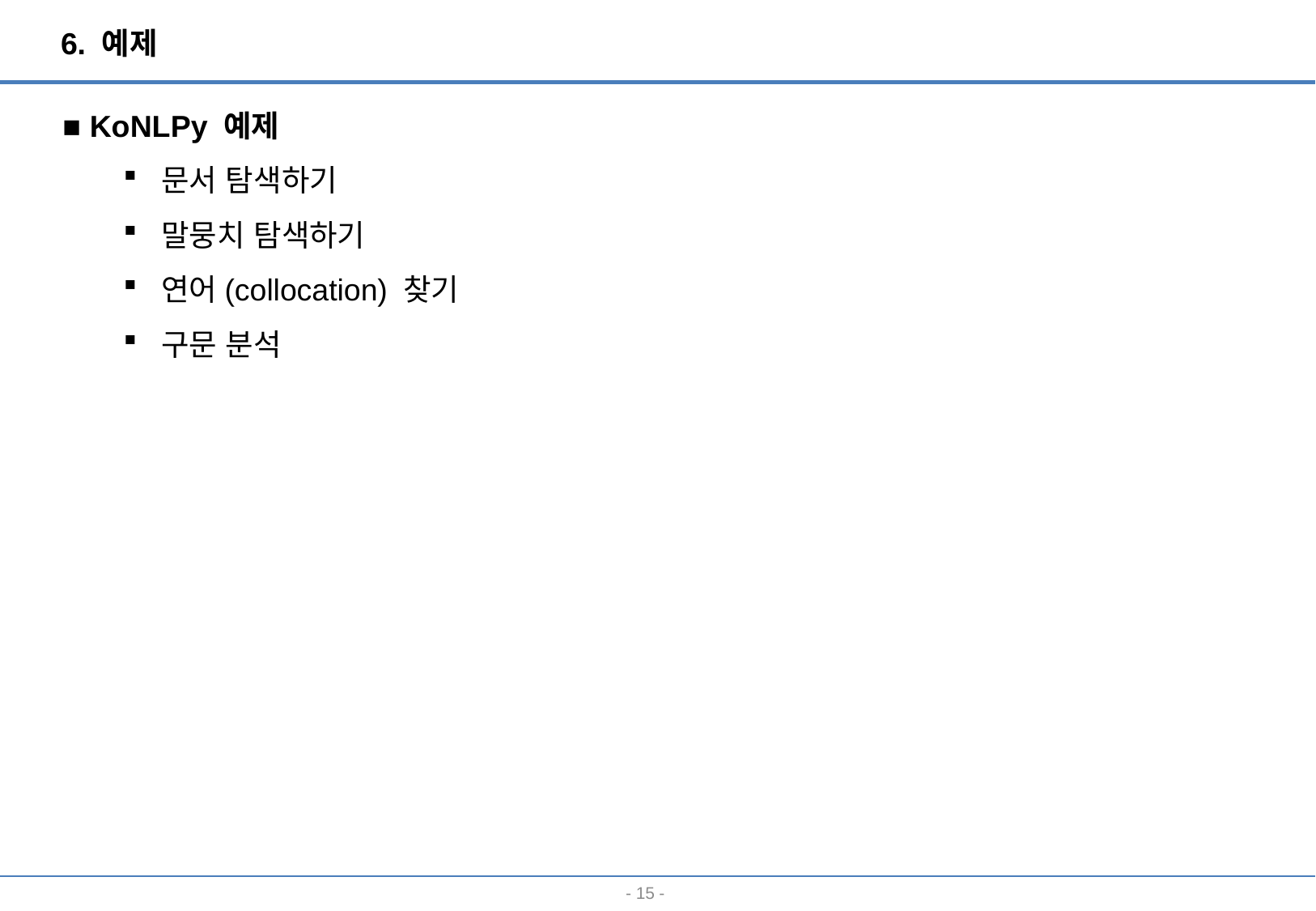

6. 예제
■ KoNLPy 예제
문서 탐색하기
말뭉치 탐색하기
연어(collocation) 찾기
구문 분석
- 15 -